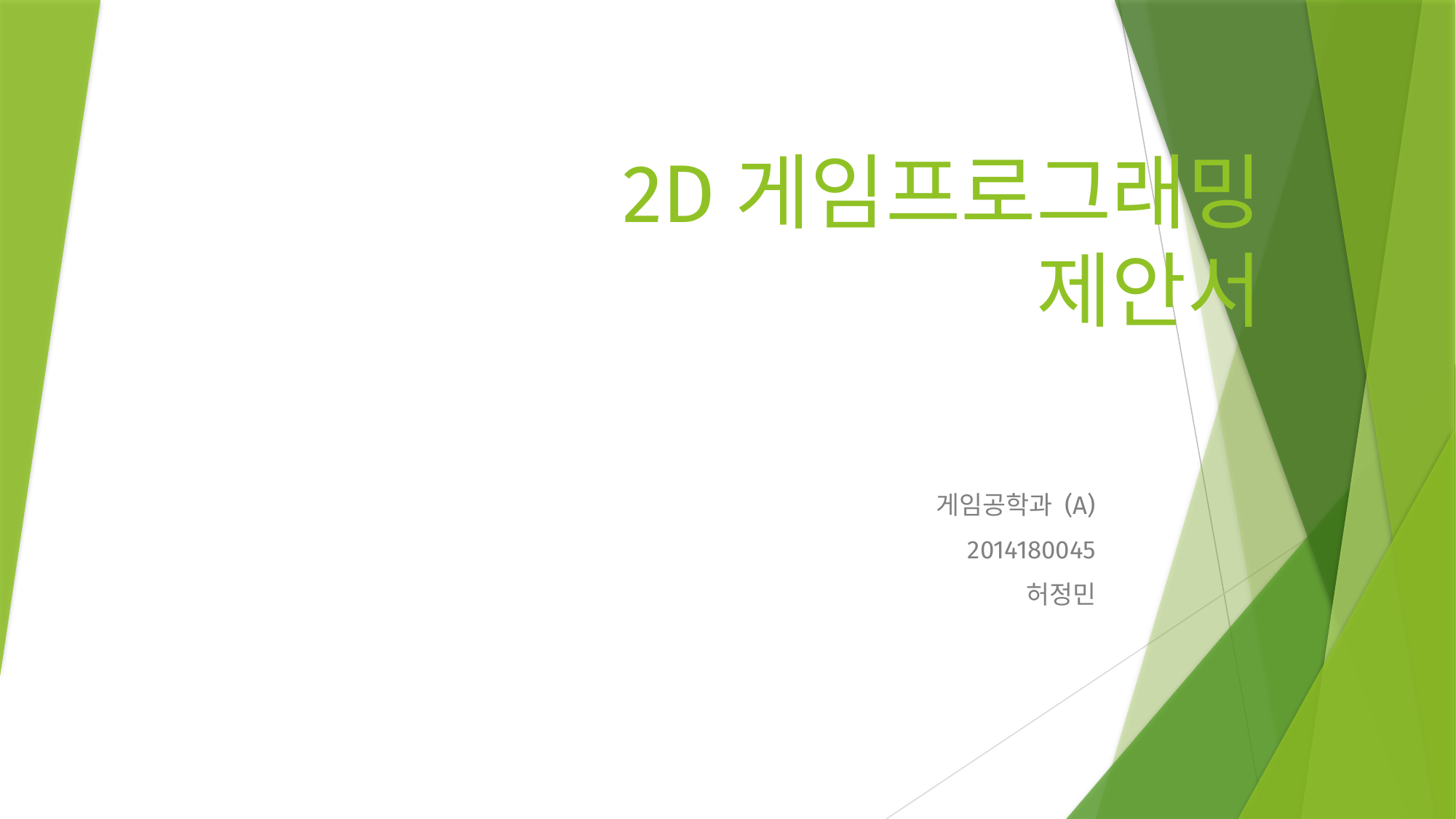

# 2D게임프로그래밍 제안서
게임공학과 (A)
2014180045
허정민